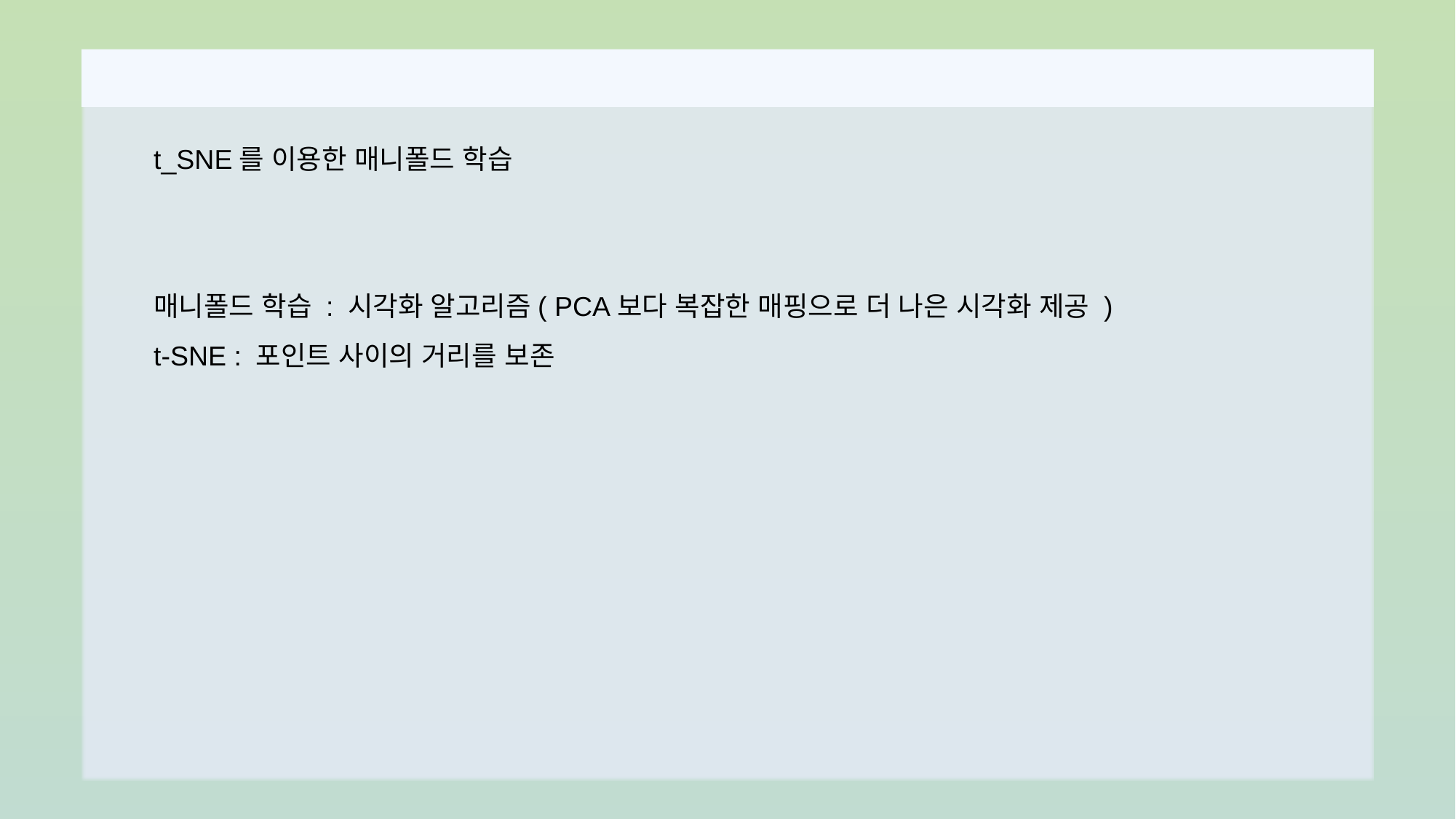

t_SNE를 이용한 매니폴드 학습

매니폴드 학습 : 시각화 알고리즘( PCA보다 복잡한 매핑으로 더 나은 시각화 제공 )
t-SNE : 포인트 사이의 거리를 보존